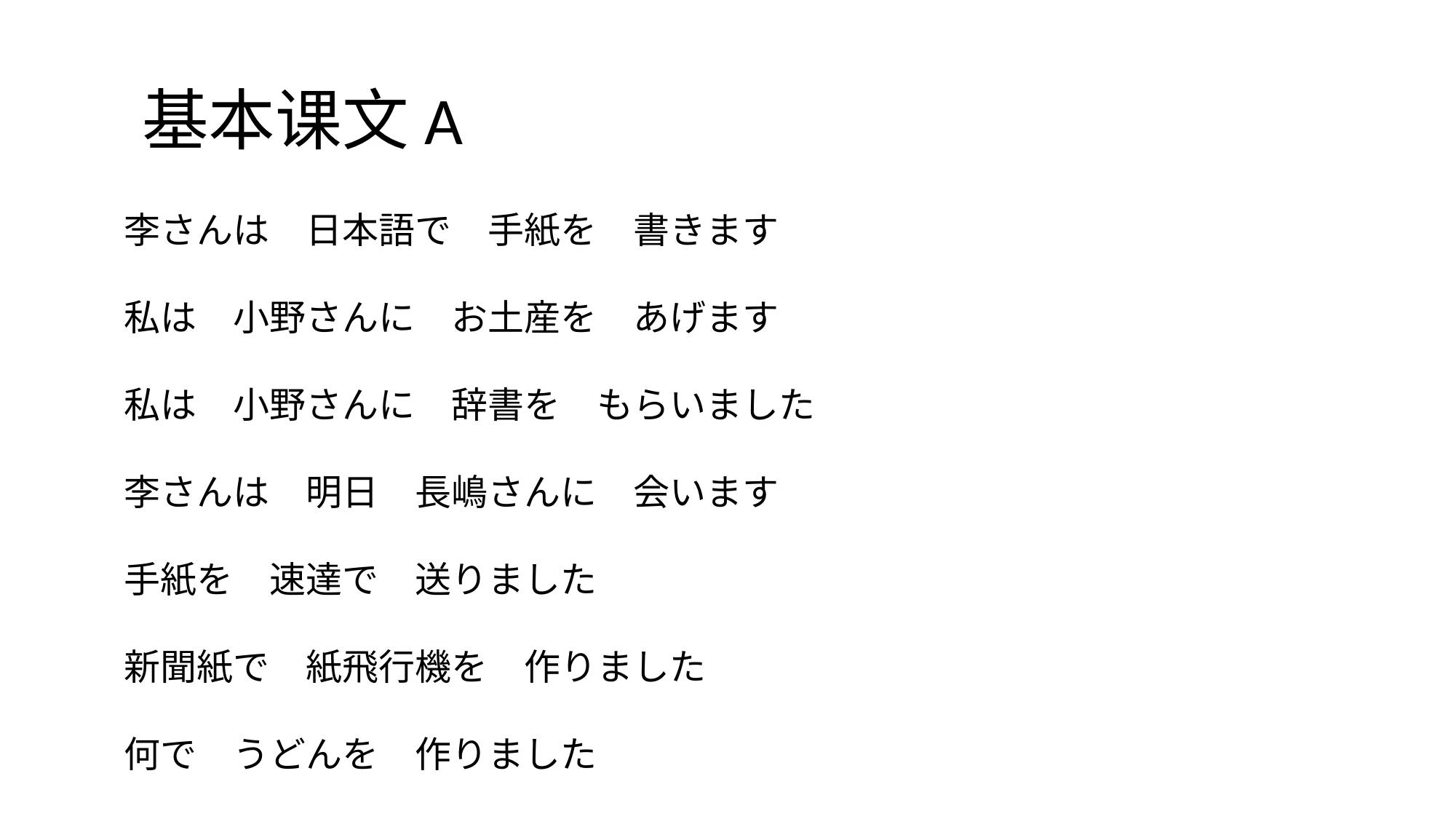

# 基本课文A
李さんは　日本語で　手紙を　書きます

私は　小野さんに　お土産を　あげます

私は　小野さんに　辞書を　もらいました

李さんは　明日　長嶋さんに　会います

手紙を　速達で　送りました

新聞紙で　紙飛行機を　作りました
何で　うどんを　作りました